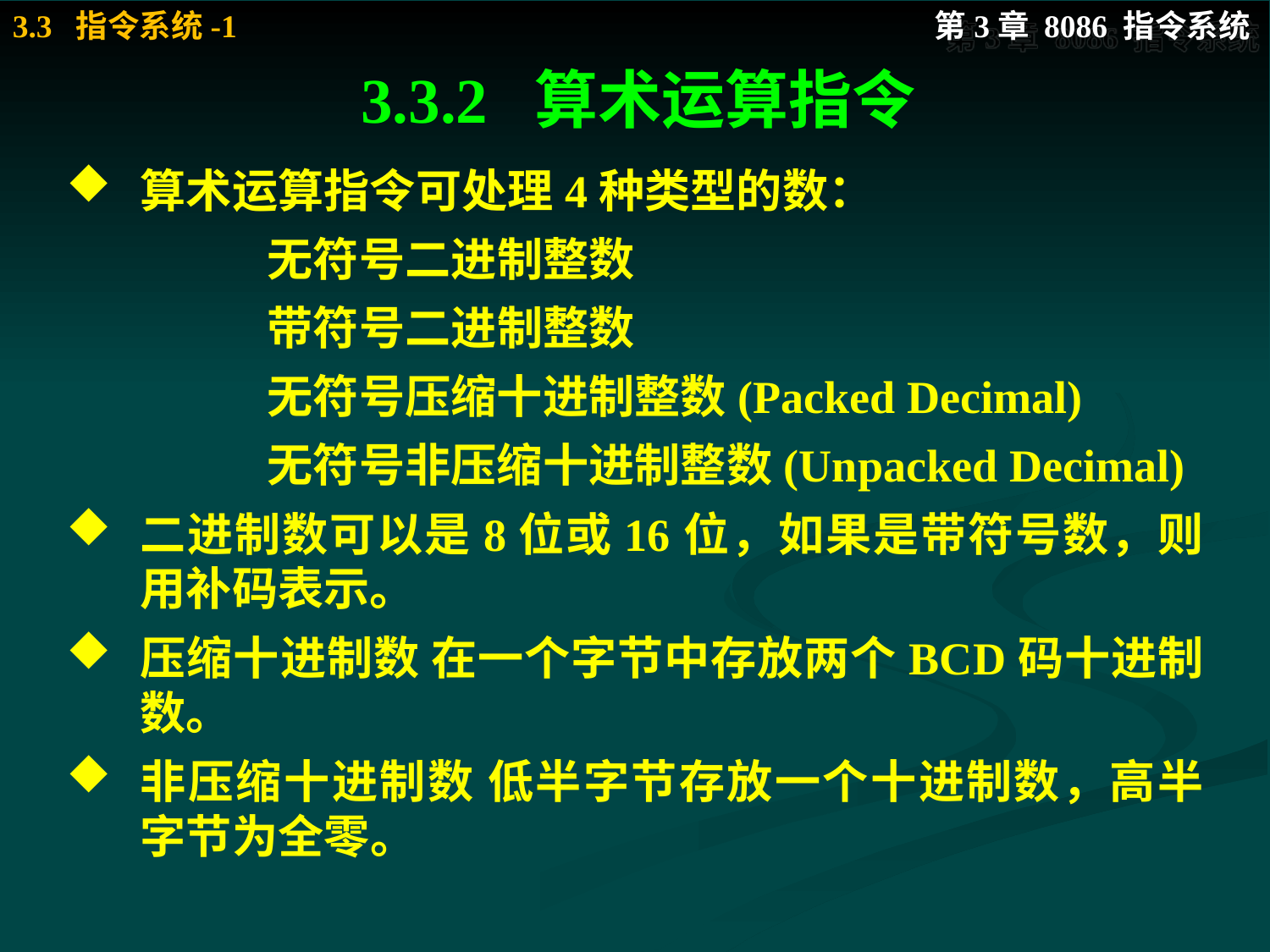

# 3.3.2  算术运算指令
算术运算指令可处理4种类型的数：
		无符号二进制整数
		带符号二进制整数
		无符号压缩十进制整数(Packed Decimal)
		无符号非压缩十进制整数(Unpacked Decimal)
二进制数可以是8位或16位，如果是带符号数，则用补码表示。
压缩十进制数 在一个字节中存放两个BCD码十进制数。
非压缩十进制数 低半字节存放一个十进制数，高半字节为全零。